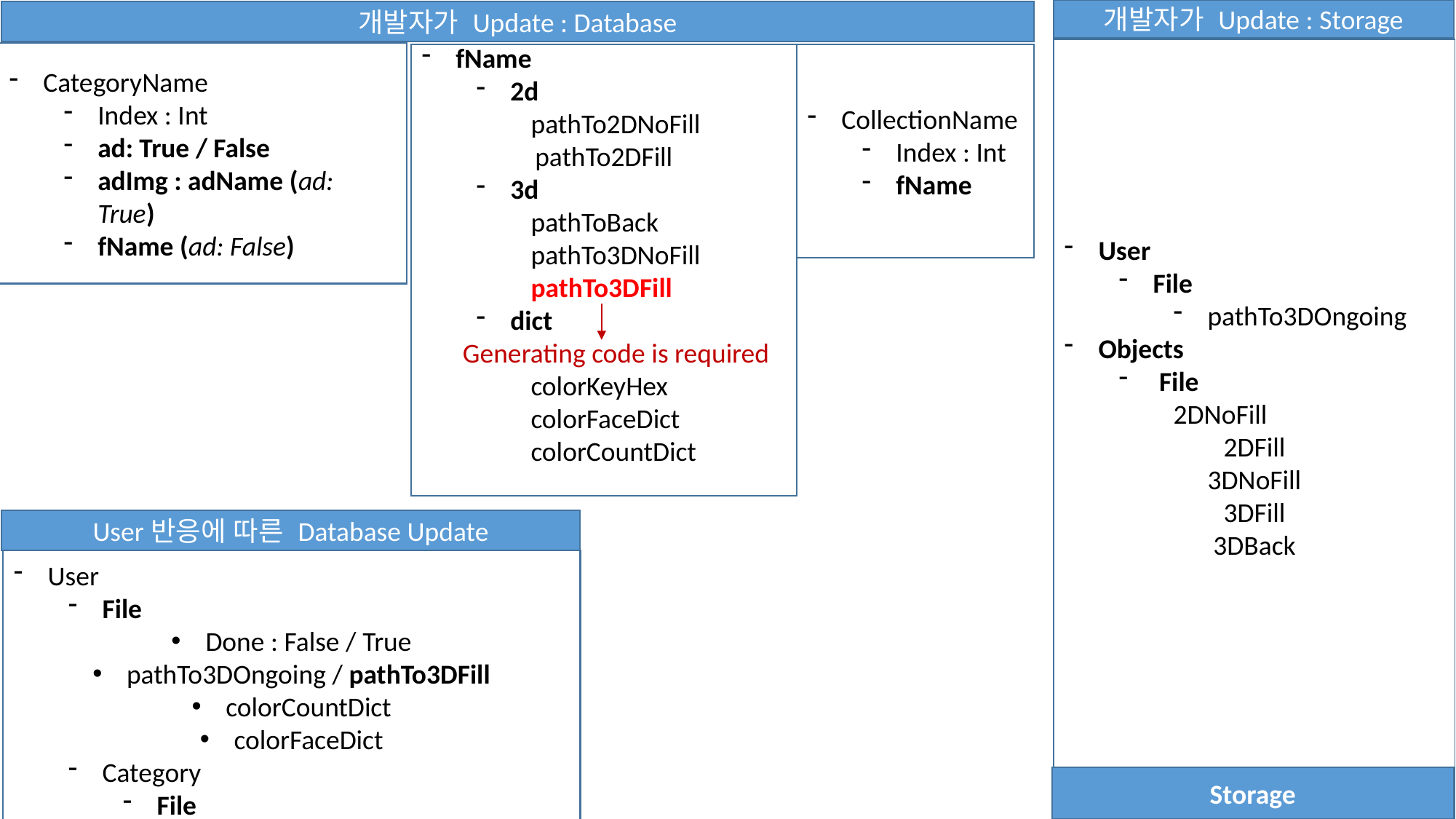

개발자가 Update : Storage
User
File
pathTo3DOngoing
Objects
 File
	2DNoFill
2DFill
3DNoFill
3DFill
3DBack

Storage
<Upload>
- CSV 2종류 : 1. fName/Category/Collection (ad: Flase) 2. adName/Category (ad:True) 추가로 더해주는것
- filesBundle
fName
2d/3d files
개발자가 Update : Database
CategoryName
Index : Int
ad: True / False
adImg : adName (ad: True)
fName (ad: False)
CollectionName
Index : Int
fName
fName
2d
pathTo2DNoFill
pathTo2DFill
3d
	pathToBack
	pathTo3DNoFill
	pathTo3DFill
dict
    Generating code is required
	colorKeyHex
	colorFaceDict
	colorCountDict

User반응에 따른 Database Update
User
File
Done : False / True
pathTo3DOngoing / pathTo3DFill
colorCountDict
colorFaceDict
Category
File
Done : False / True
2D 진척 관련 데이터 / pathTo2DFill
Collection
File
Done : False / True
2D 진척 관련 데이터 / pathTo2DFill